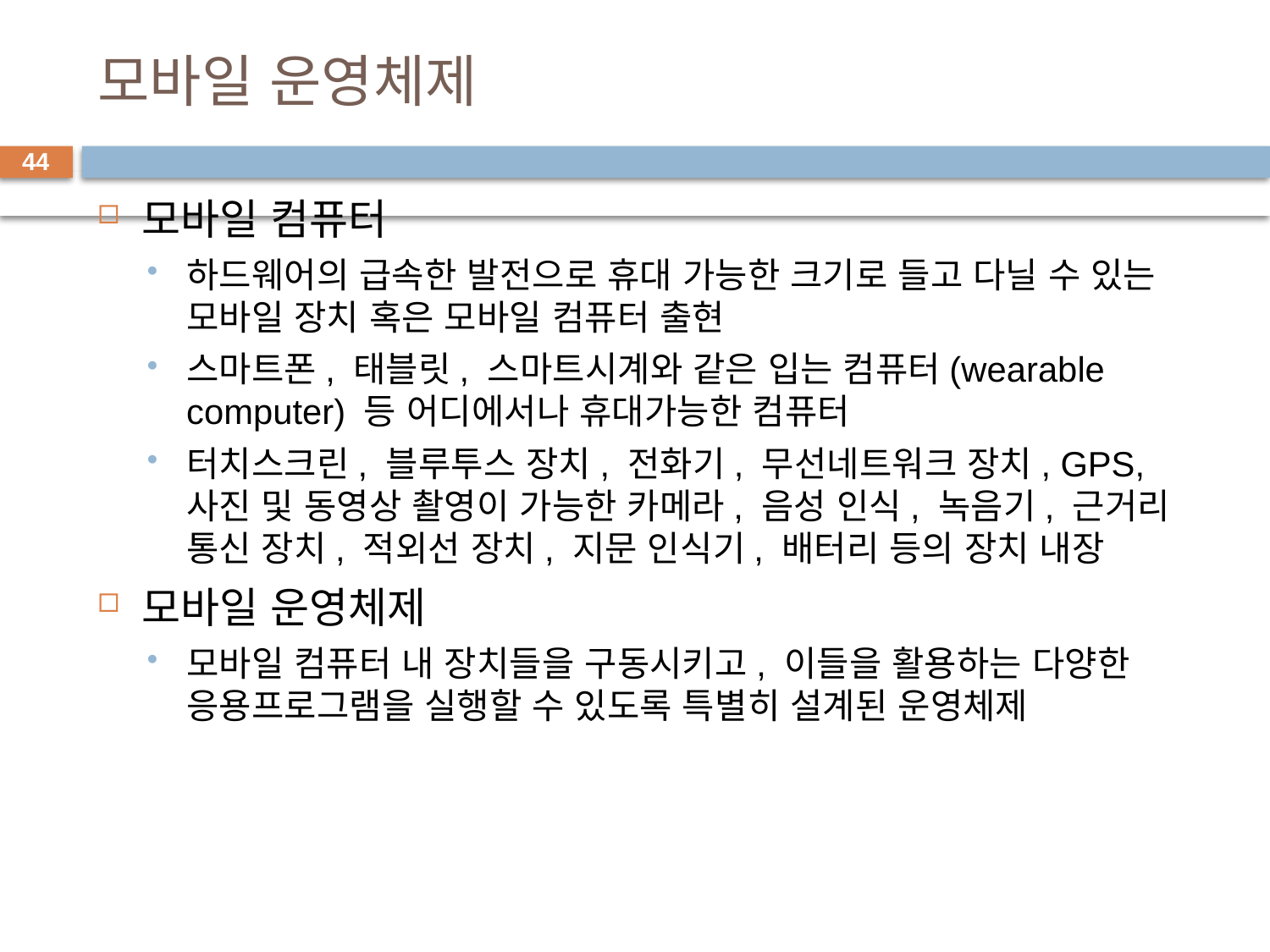

# 모바일 운영체제
44
모바일 컴퓨터
하드웨어의 급속한 발전으로 휴대 가능한 크기로 들고 다닐 수 있는 모바일 장치 혹은 모바일 컴퓨터 출현
스마트폰, 태블릿, 스마트시계와 같은 입는 컴퓨터(wearable computer) 등 어디에서나 휴대가능한 컴퓨터
터치스크린, 블루투스 장치, 전화기, 무선네트워크 장치, GPS, 사진 및 동영상 촬영이 가능한 카메라, 음성 인식, 녹음기, 근거리 통신 장치, 적외선 장치, 지문 인식기, 배터리 등의 장치 내장
모바일 운영체제
모바일 컴퓨터 내 장치들을 구동시키고, 이들을 활용하는 다양한 응용프로그램을 실행할 수 있도록 특별히 설계된 운영체제